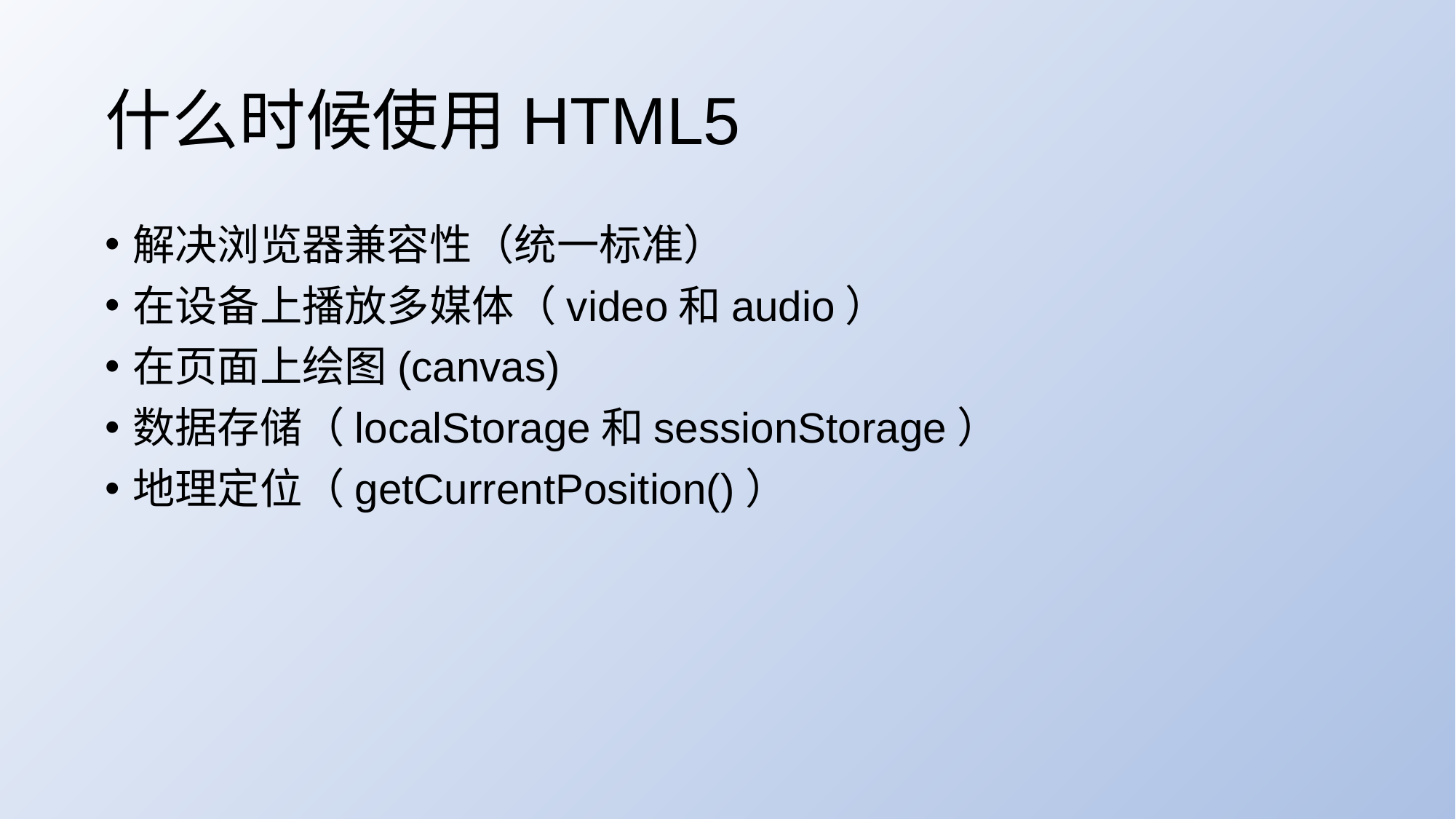

# 什么时候使用HTML5
解决浏览器兼容性（统一标准）
在设备上播放多媒体（video和audio）
在页面上绘图(canvas)
数据存储（localStorage和sessionStorage）
地理定位（getCurrentPosition()）